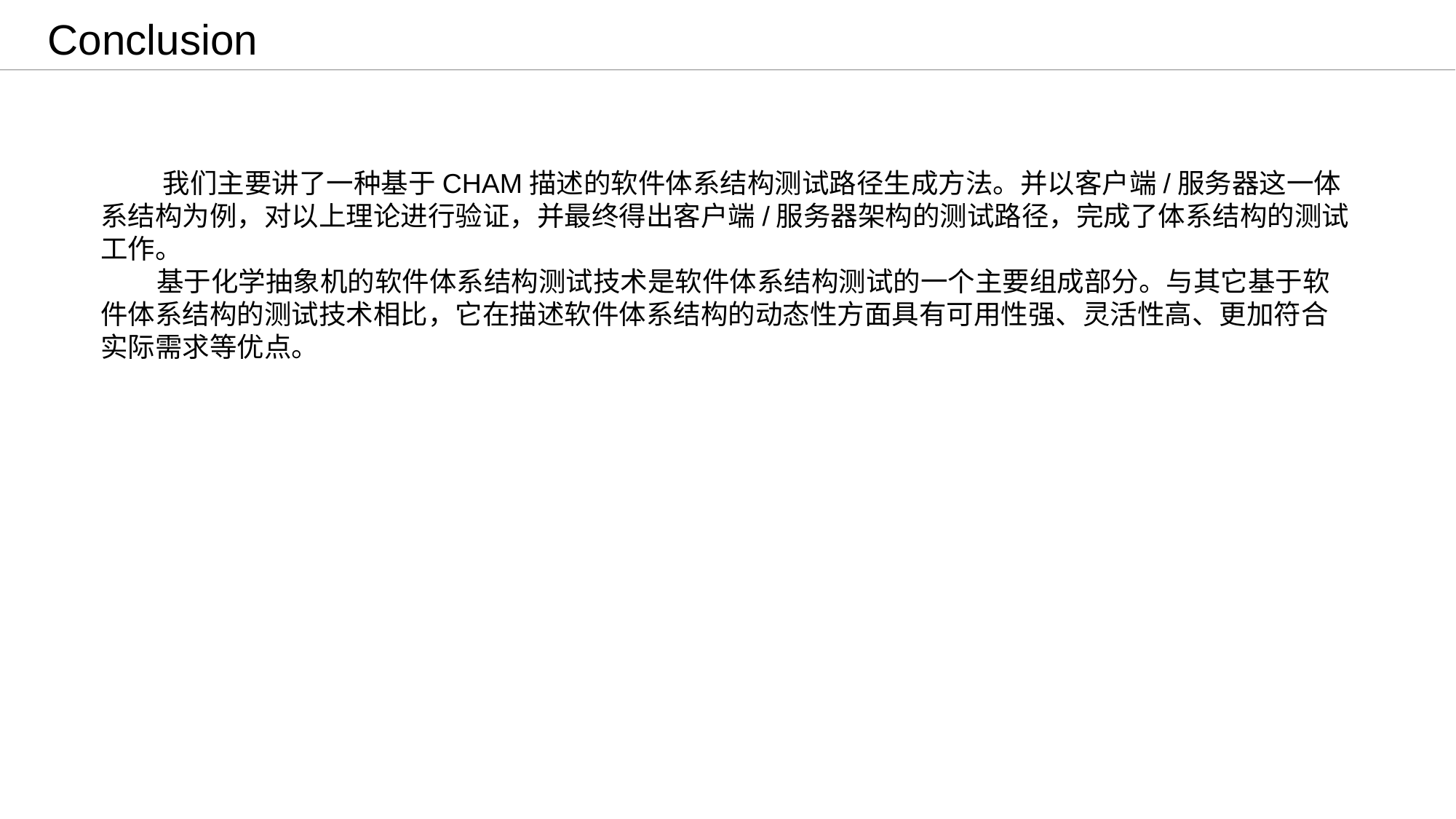

Conclusion

         我们主要讲了一种基于CHAM描述的软件体系结构测试路径生成方法。并以客户端/服务器这一体系结构为例，对以上理论进行验证，并最终得出客户端/服务器架构的测试路径，完成了体系结构的测试工作。
        基于化学抽象机的软件体系结构测试技术是软件体系结构测试的一个主要组成部分。与其它基于软件体系结构的测试技术相比，它在描述软件体系结构的动态性方面具有可用性强、灵活性高、更加符合实际需求等优点。